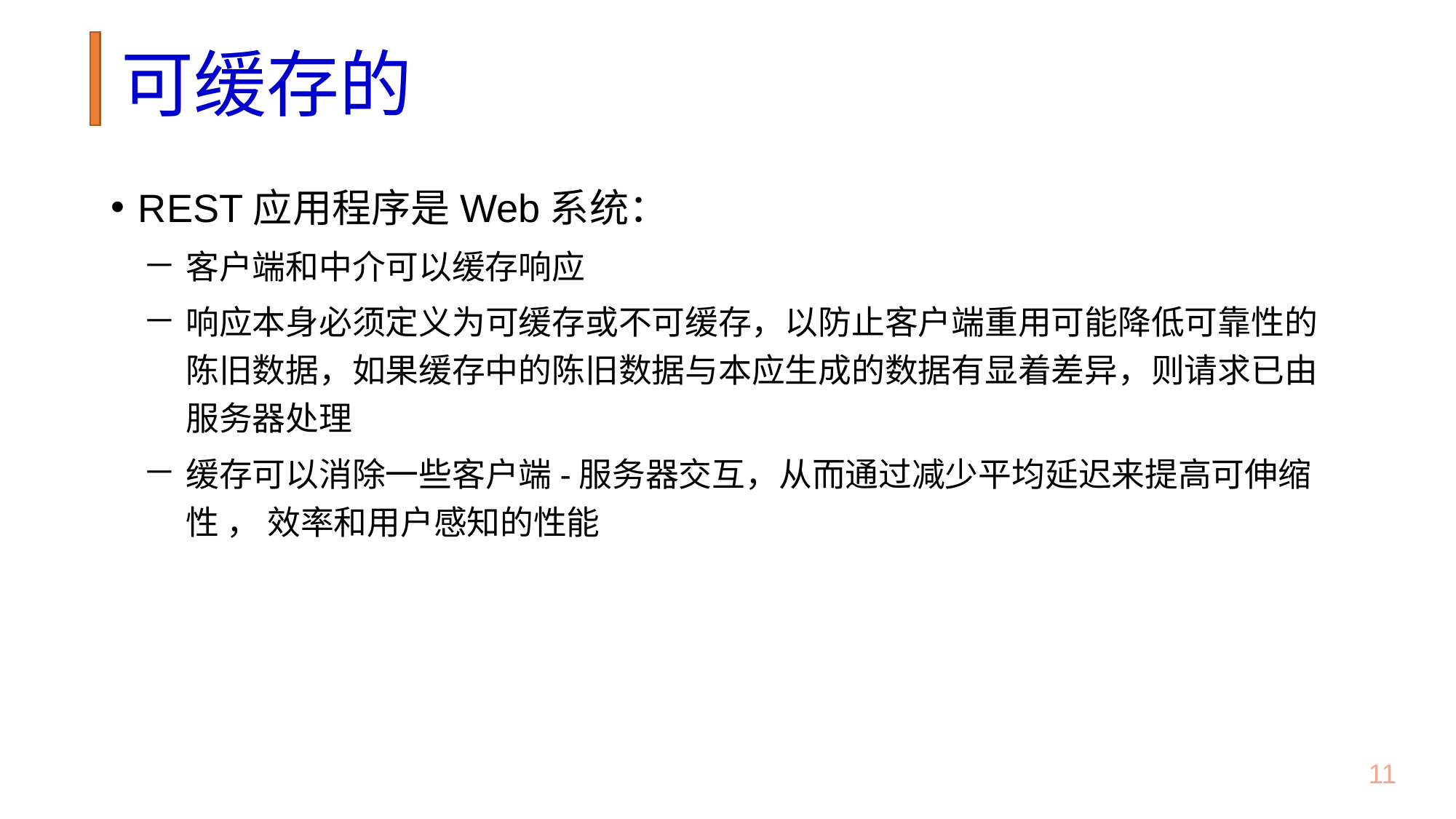

# 可缓存的
REST应用程序是Web系统：
客户端和中介可以缓存响应
响应本身必须定义为可缓存或不可缓存，以防止客户端重用可能降低可靠性的陈旧数据，如果缓存中的陈旧数据与本应生成的数据有显着差异，则请求已由服务器处理
缓存可以消除一些客户端-服务器交互，从而通过减少平均延迟来提高可伸缩性 ， 效率和用户感知的性能
11